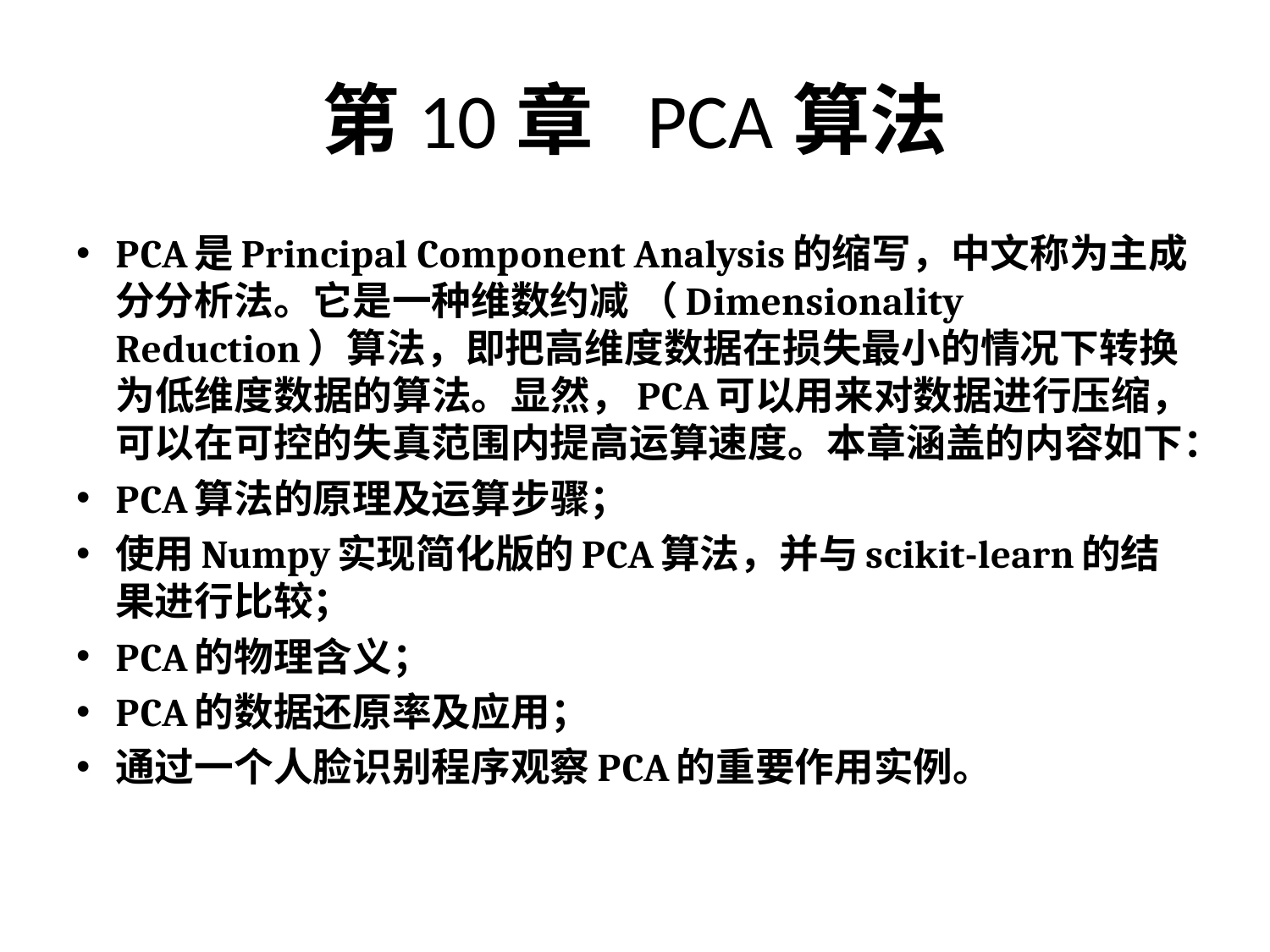

# 第10章  PCA算法
PCA是Principal Component Analysis的缩写，中文称为主成分分析法。它是一种维数约减 （Dimensionality Reduction）算法，即把高维度数据在损失最小的情况下转换为低维度数据的算法。显然，PCA可以用来对数据进行压缩，可以在可控的失真范围内提高运算速度。本章涵盖的内容如下：
PCA算法的原理及运算步骤；
使用Numpy实现简化版的PCA算法，并与scikit-learn的结果进行比较；
PCA的物理含义；
PCA的数据还原率及应用；
通过一个人脸识别程序观察PCA的重要作用实例。